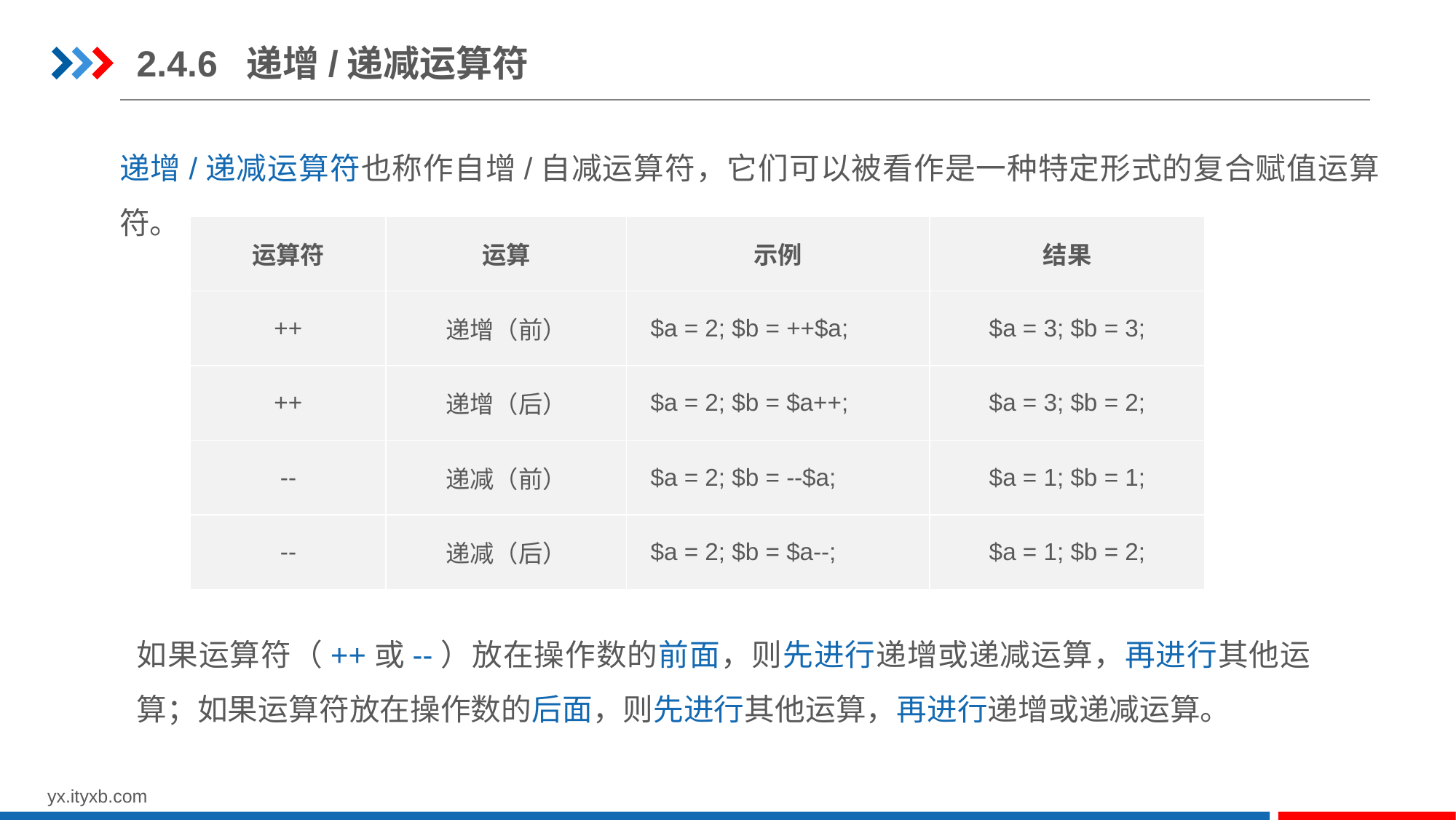

2.4.6  递增/递减运算符
递增/递减运算符也称作自增/自减运算符，它们可以被看作是一种特定形式的复合赋值运算符。
| 运算符 | 运算 | 示例 | 结果 |
| --- | --- | --- | --- |
| ++ | 递增（前） | $a = 2; $b = ++$a; | $a = 3; $b = 3; |
| ++ | 递增（后） | $a = 2; $b = $a++; | $a = 3; $b = 2; |
| -- | 递减（前） | $a = 2; $b = --$a; | $a = 1; $b = 1; |
| -- | 递减（后） | $a = 2; $b = $a--; | $a = 1; $b = 2; |
如果运算符（++或--）放在操作数的前面，则先进行递增或递减运算，再进行其他运算；如果运算符放在操作数的后面，则先进行其他运算，再进行递增或递减运算。